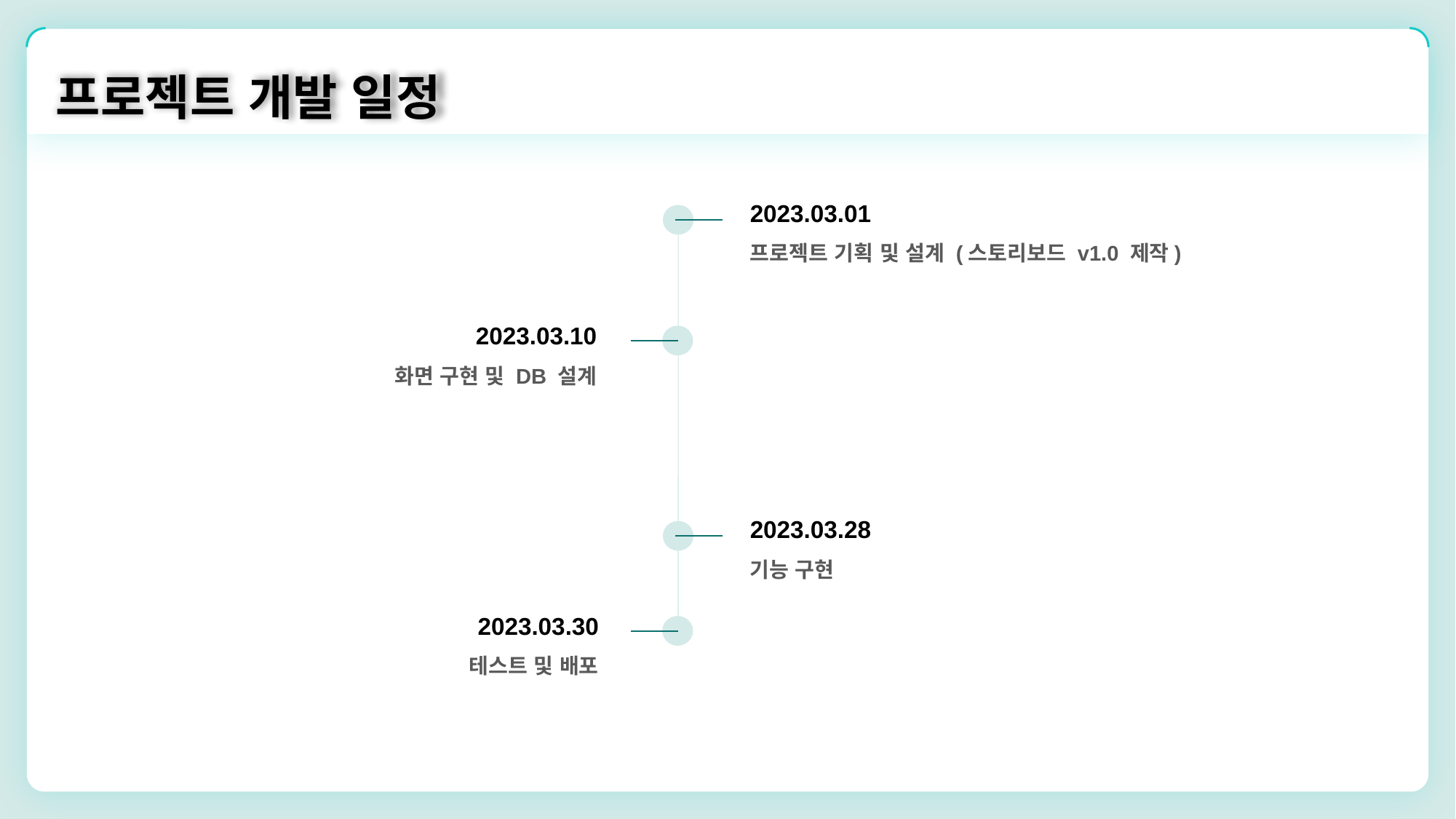

프로젝트 개발 일정
2023.03.01
프로젝트 기획 및 설계 (스토리보드 v1.0 제작)

2023.03.10
화면 구현 및 DB 설계

2023.03.28
기능 구현

2023.03.30
테스트 및 배포